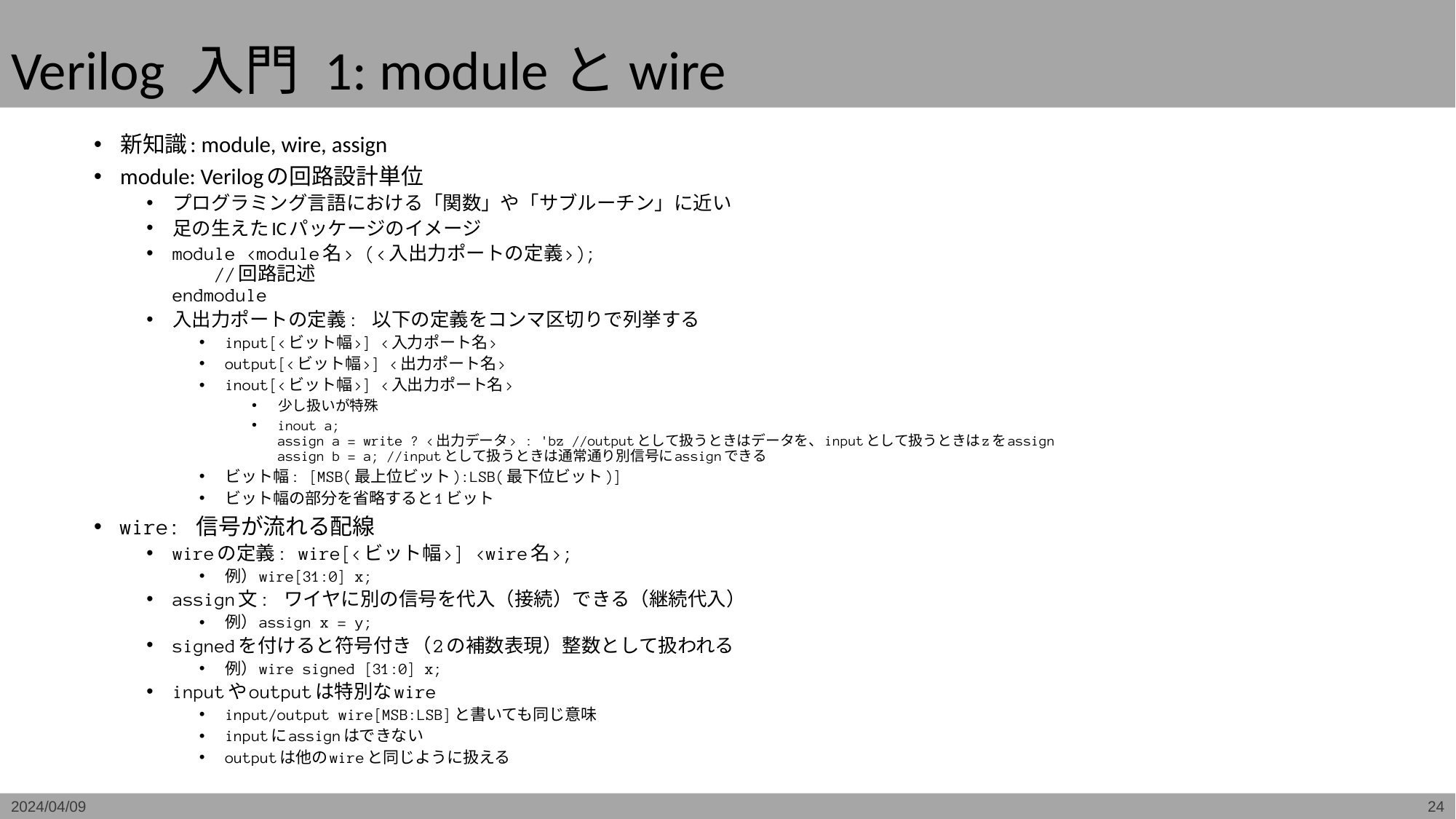

# Verilog 入門 1: moduleとwire
新知識: module, wire, assign
module: Verilogの回路設計単位
プログラミング言語における「関数」や「サブルーチン」に近い
足の生えたICパッケージのイメージ
module <module名> (<入出力ポートの定義>);
    //回路記述
endmodule
入出力ポートの定義: 以下の定義をコンマ区切りで列挙する
input[<ビット幅>] <入力ポート名>
output[<ビット幅>] <出力ポート名>
inout[<ビット幅>] <入出力ポート名>
少し扱いが特殊
inout a;
assign a = write ? <出力データ> : 'bz //outputとして扱うときはデータを、inputとして扱うときはzをassign
assign b = a; //inputとして扱うときは通常通り別信号にassignできる
ビット幅: [MSB(最上位ビット):LSB(最下位ビット)]
ビット幅の部分を省略すると1ビット
wire: 信号が流れる配線
wireの定義: wire[<ビット幅>] <wire名>;
例）wire[31:0] x;
assign文: ワイヤに別の信号を代入（接続）できる（継続代入）
例）assign x = y;
signedを付けると符号付き（2の補数表現）整数として扱われる
例）wire signed [31:0] x;
inputやoutputは特別なwire
input/output wire[MSB:LSB]と書いても同じ意味
inputにassignはできない
outputは他のwireと同じように扱える

2024/04/09
24